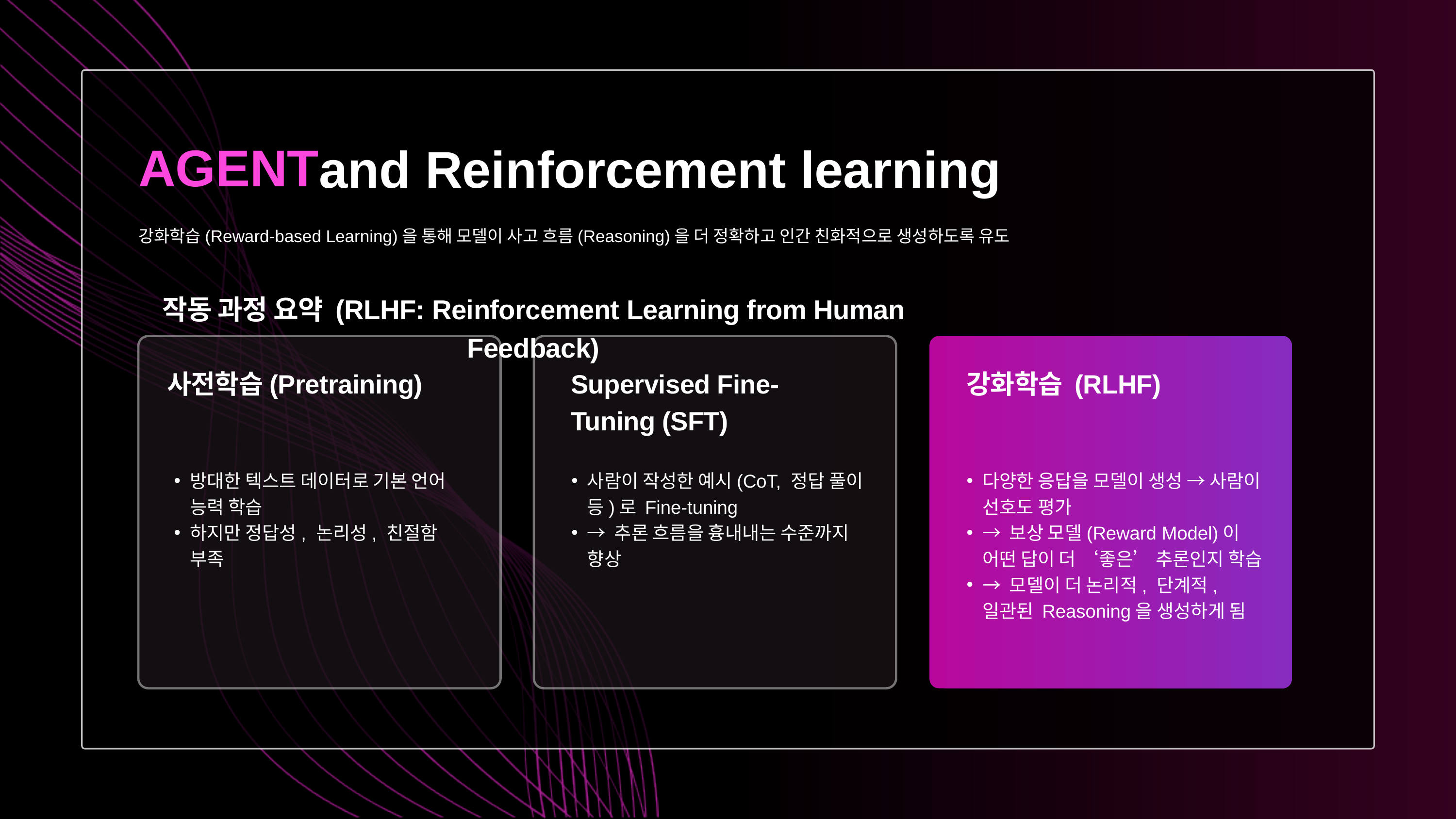

and Reinforcement learning
AGENT
강화학습(Reward-based Learning)을 통해 모델이 사고 흐름(Reasoning)을 더 정확하고 인간 친화적으로 생성하도록 유도
작동 과정 요약 (RLHF: Reinforcement Learning from Human Feedback)

사전학습(Pretraining)
Supervised Fine-Tuning (SFT)
강화학습 (RLHF)
방대한 텍스트 데이터로 기본 언어 능력 학습
하지만 정답성, 논리성, 친절함 부족
사람이 작성한 예시(CoT, 정답 풀이 등)로 Fine-tuning
→ 추론 흐름을 흉내내는 수준까지 향상
다양한 응답을 모델이 생성 → 사람이 선호도 평가
→ 보상 모델(Reward Model)이 어떤 답이 더 ‘좋은’ 추론인지 학습
→ 모델이 더 논리적, 단계적, 일관된 Reasoning을 생성하게 됨